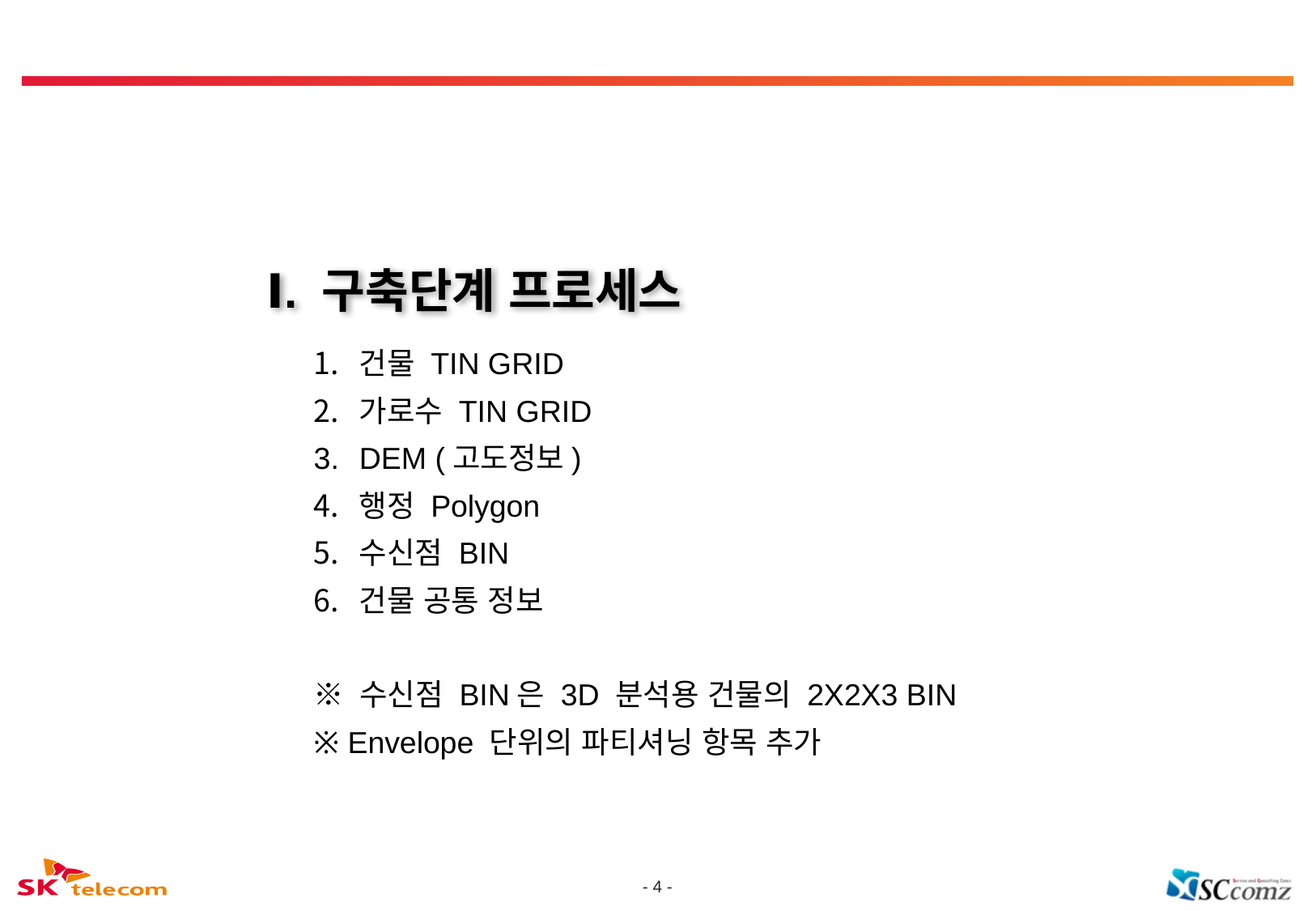

Ⅰ. 구축단계 프로세스
건물 TIN GRID
가로수 TIN GRID
DEM (고도정보)
행정 Polygon
수신점 BIN
건물 공통 정보

※ 수신점 BIN은 3D 분석용 건물의 2X2X3 BIN
※ Envelope 단위의 파티셔닝 항목 추가